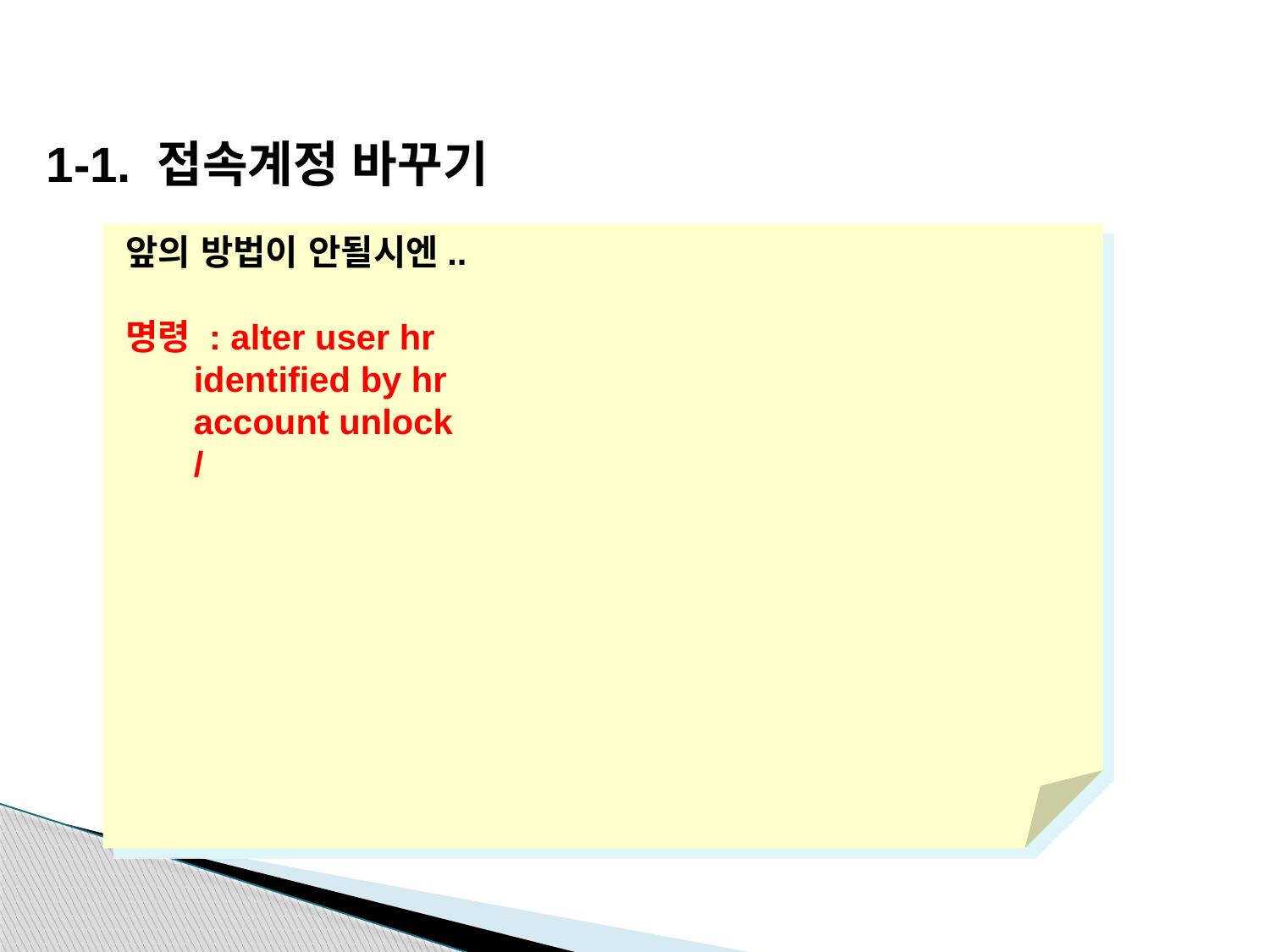

1-1. 접속계정 바꾸기
앞의 방법이 안될시엔..

명령 : alter user hr
       identified by hr
       account unlock
       /